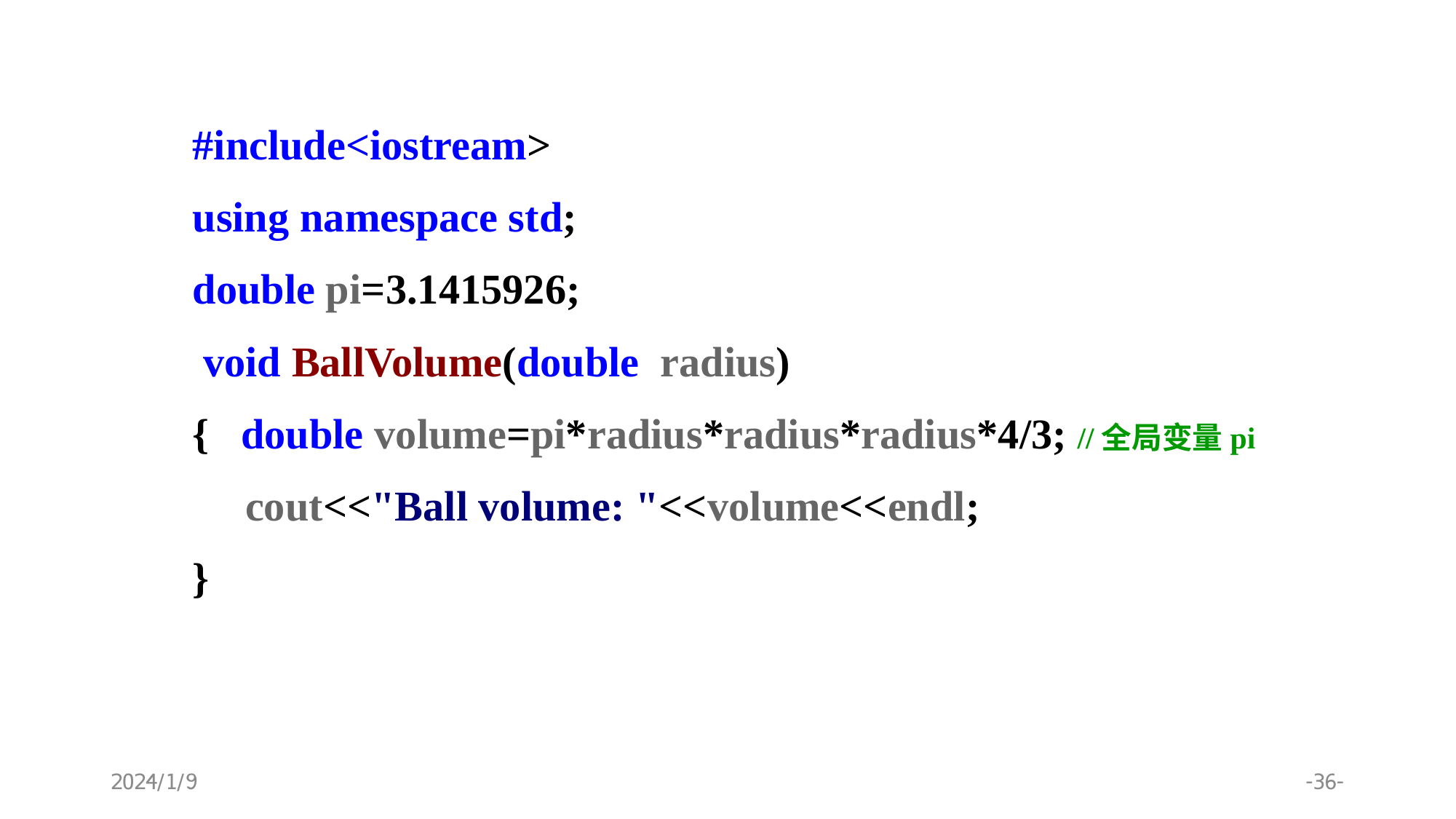

#include<iostream>
using namespace std;
double pi=3.1415926;
 void BallVolume(double  radius)
{   double volume=pi*radius*radius*radius*4/3; //全局变量pi
     cout<<"Ball volume: "<<volume<<endl;
}
2024/1/9
-36-